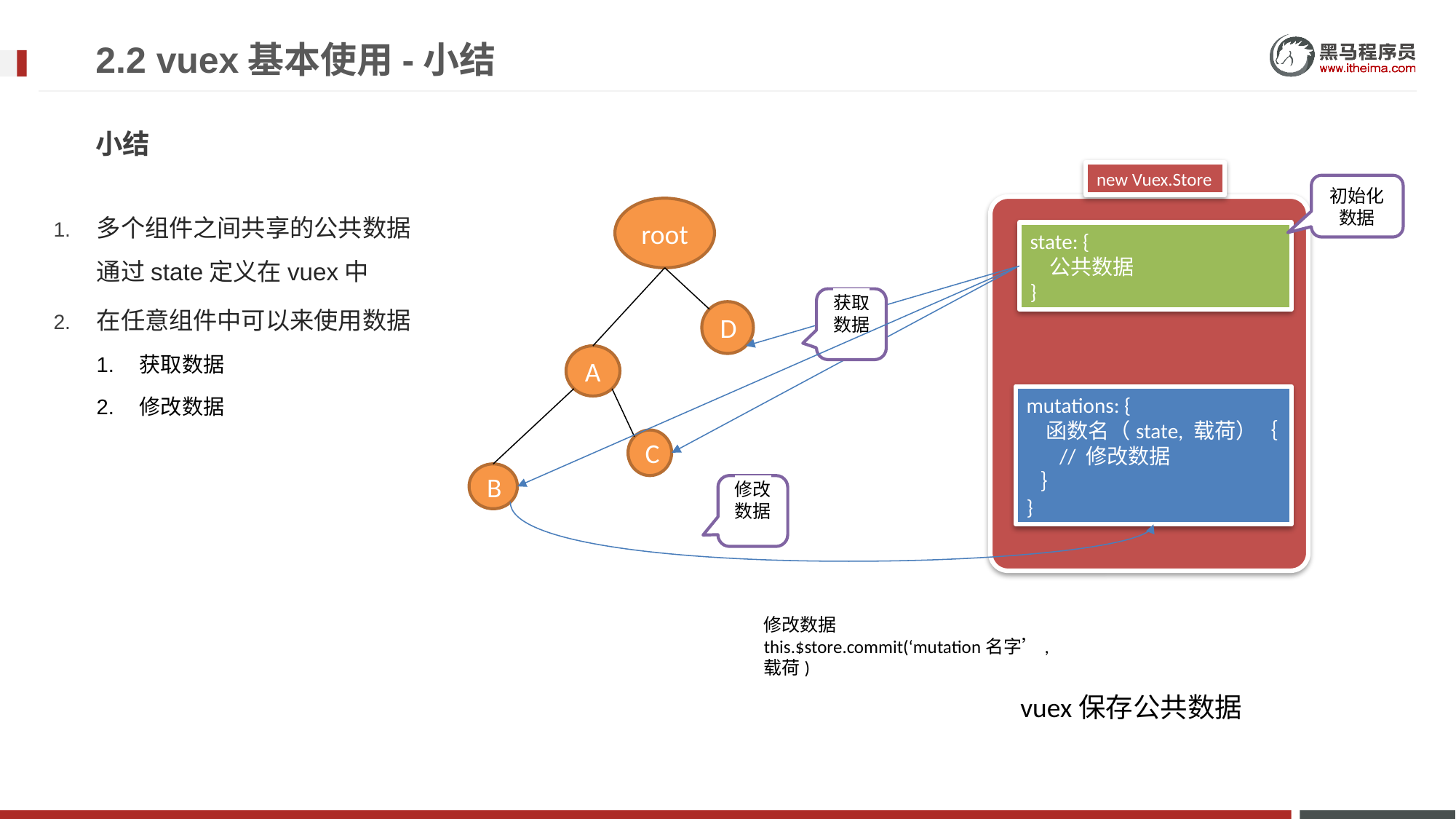

# 2.2 vuex基本使用-小结
小结
new Vuex.Store
初始化数据
多个组件之间共享的公共数据通过state定义在vuex中
在任意组件中可以来使用数据
获取数据
修改数据

root
state: {
   公共数据
}
获取数据

D
A
mutations: {
   函数名（state, 载荷）｛
       // 修改数据
  ｝
}
C
B
修改数据

修改数据
this.$store.commit(‘mutation名字’, 载荷)
vuex保存公共数据